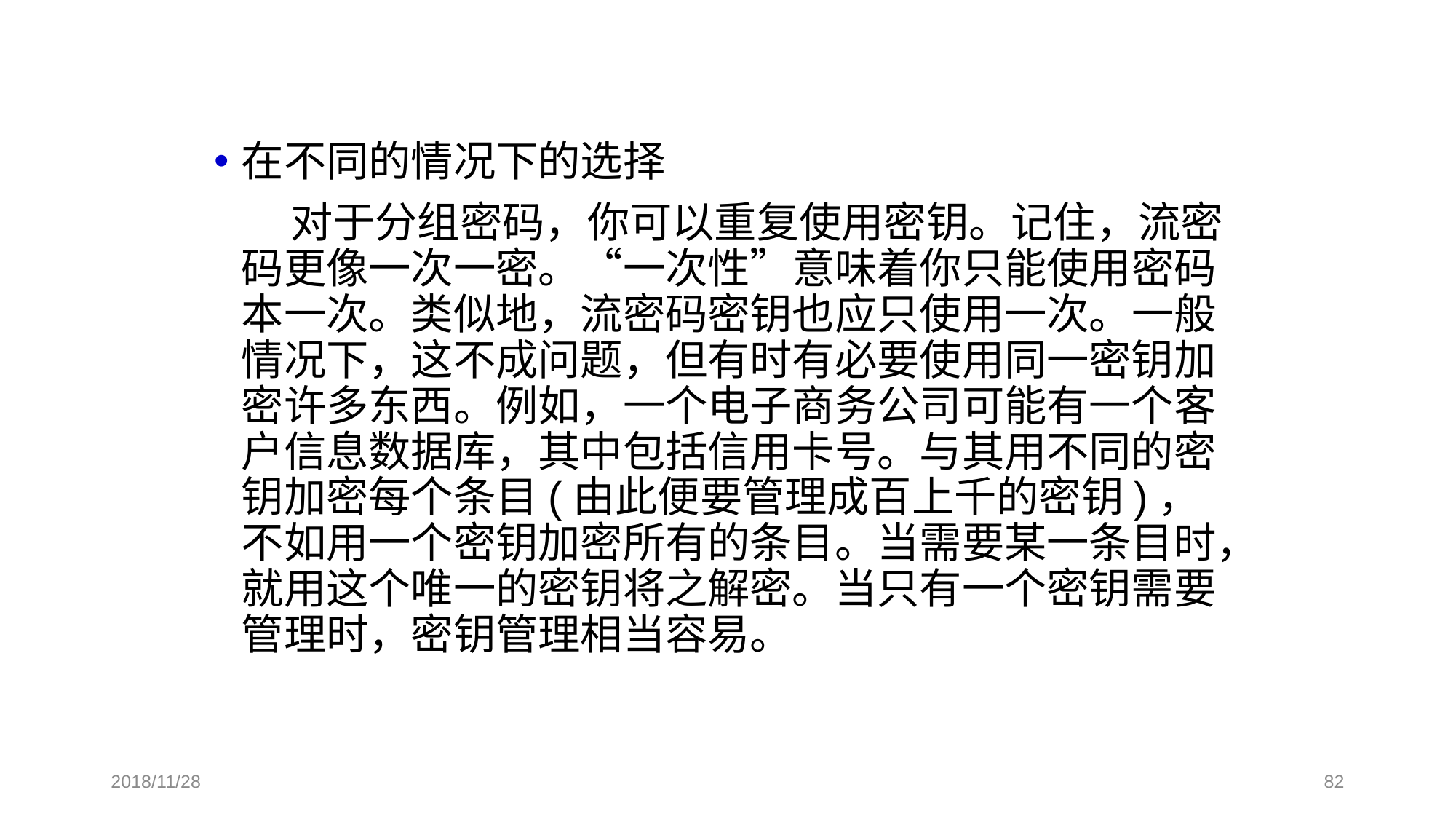

在不同的情况下的选择
       对于分组密码，你可以重复使用密钥。记住，流密码更像一次一密。“一次性”意味着你只能使用密码本一次。类似地，流密码密钥也应只使用一次。一般情况下，这不成问题，但有时有必要使用同一密钥加密许多东西。例如，一个电子商务公司可能有一个客户信息数据库，其中包括信用卡号。与其用不同的密钥加密每个条目(由此便要管理成百上千的密钥)，不如用一个密钥加密所有的条目。当需要某一条目时，就用这个唯一的密钥将之解密。当只有一个密钥需要管理时，密钥管理相当容易。
2018/11/28
82